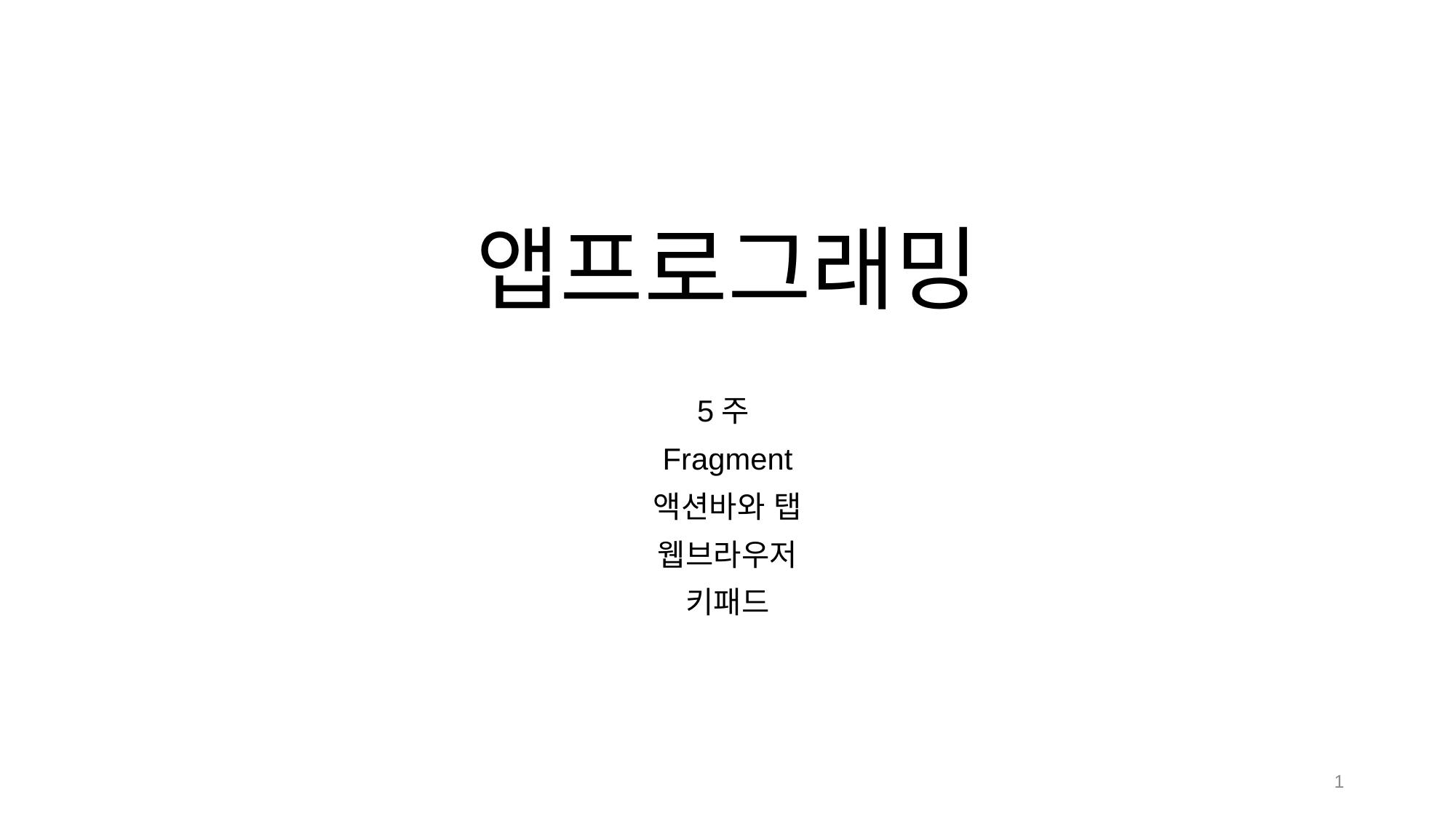

# 앱프로그래밍

5주
Fragment
액션바와 탭
웹브라우저
키패드

1